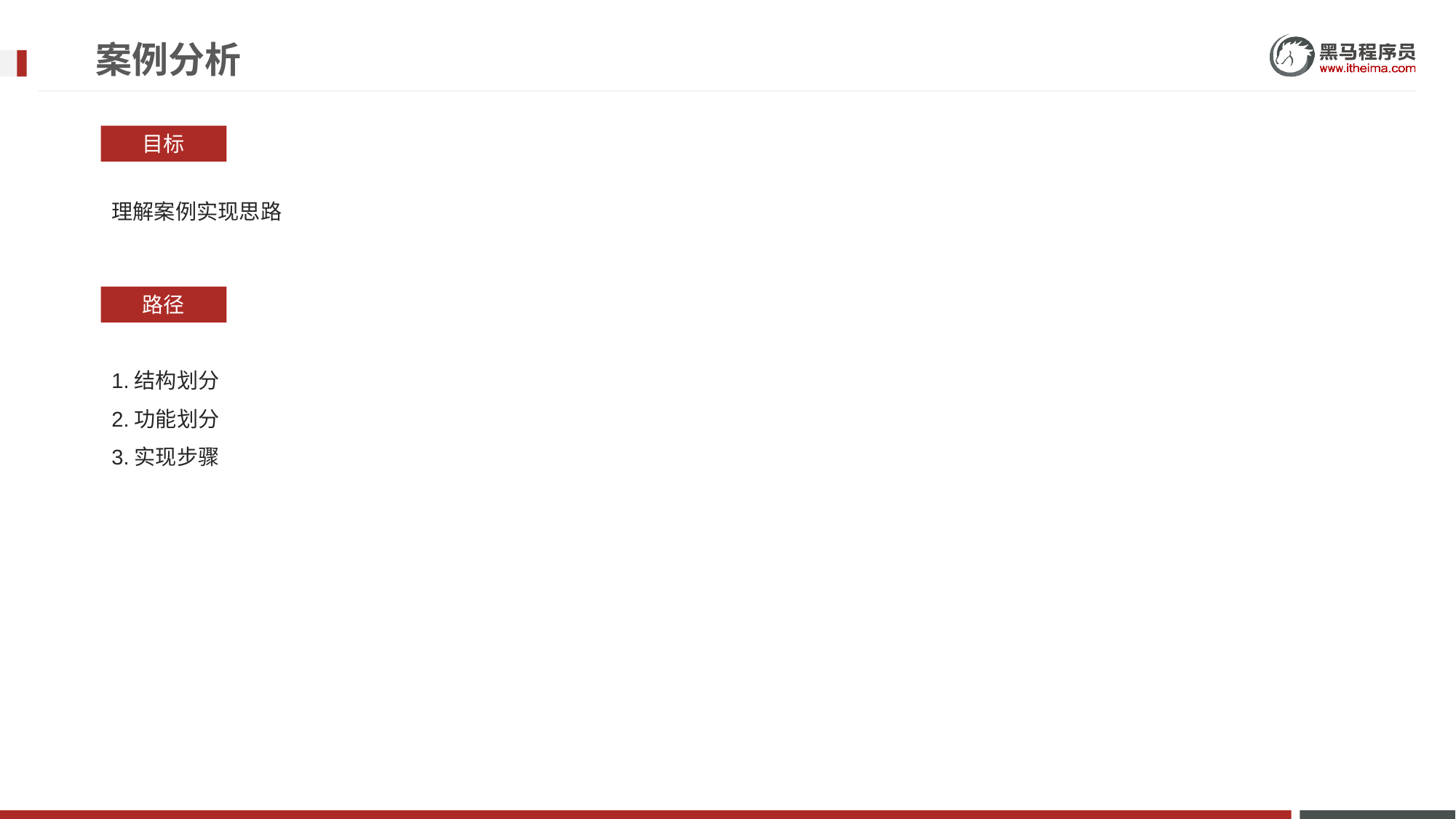

# 案例分析
目标
理解案例实现思路
路径
1.结构划分
2.功能划分
3.实现步骤